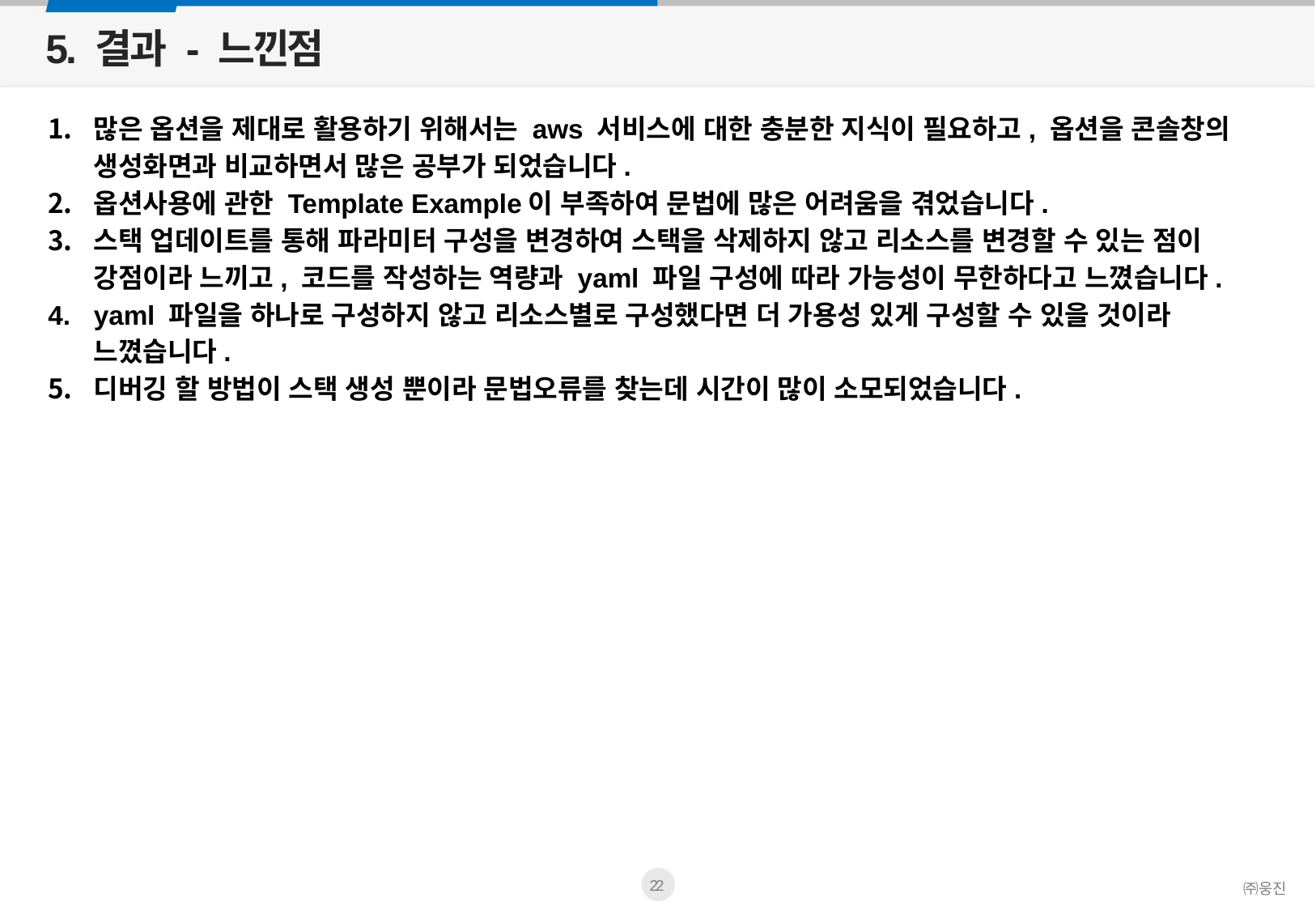

# 5. 결과 - 느낀점
많은 옵션을 제대로 활용하기 위해서는 aws 서비스에 대한 충분한 지식이 필요하고, 옵션을 콘솔창의 생성화면과 비교하면서 많은 공부가 되었습니다.
옵션사용에 관한 Template Example이 부족하여 문법에 많은 어려움을 겪었습니다.
스택 업데이트를 통해 파라미터 구성을 변경하여 스택을 삭제하지 않고 리소스를 변경할 수 있는 점이 강점이라 느끼고, 코드를 작성하는 역량과 yaml 파일 구성에 따라 가능성이 무한하다고 느꼈습니다.
yaml 파일을 하나로 구성하지 않고 리소스별로 구성했다면 더 가용성 있게 구성할 수 있을 것이라 느꼈습니다.
디버깅 할 방법이 스택 생성 뿐이라 문법오류를 찾는데 시간이 많이 소모되었습니다.